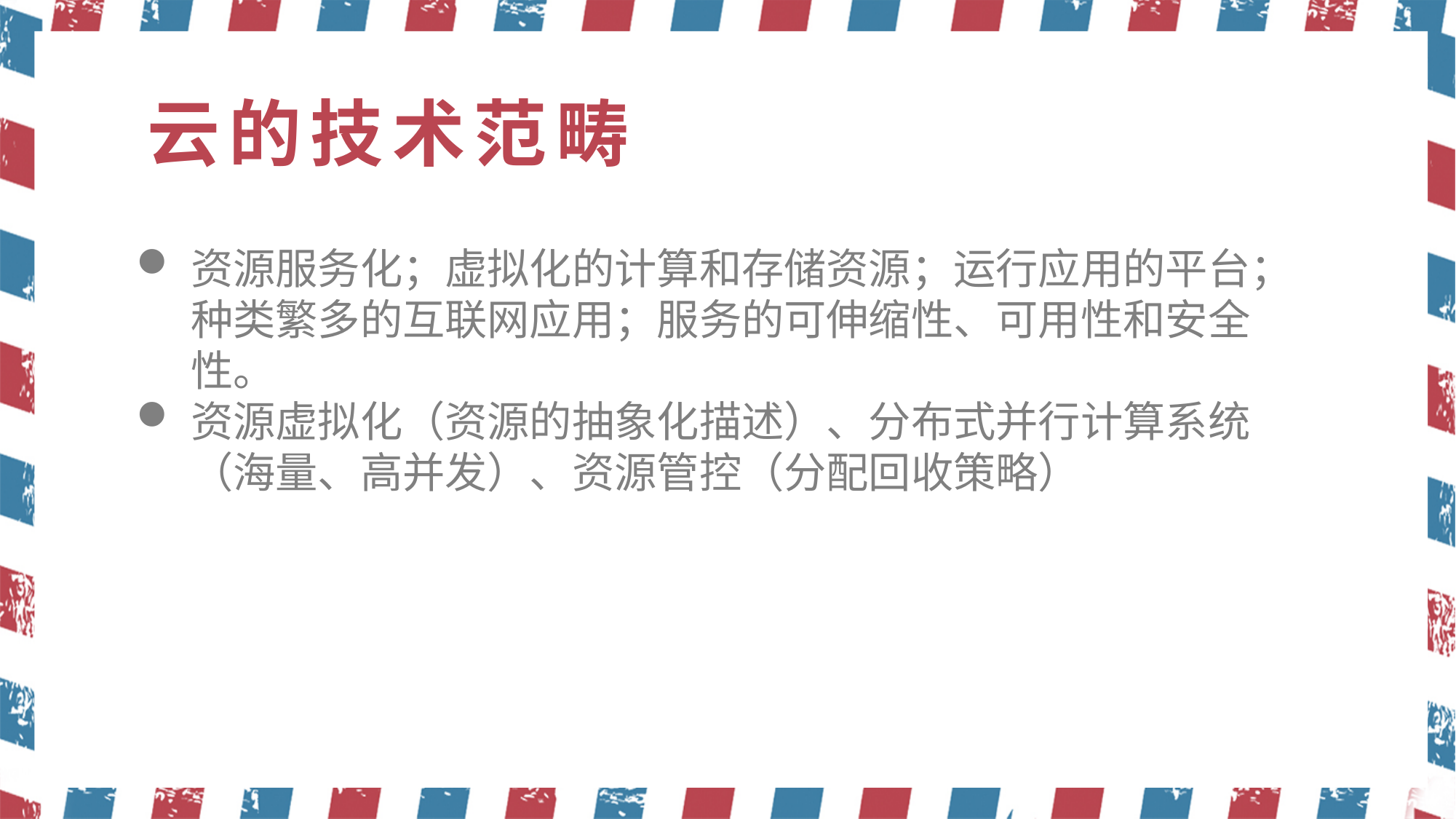

云的技术范畴
资源服务化；虚拟化的计算和存储资源；运行应用的平台；种类繁多的互联网应用；服务的可伸缩性、可用性和安全性。
资源虚拟化（资源的抽象化描述）、分布式并行计算系统（海量、高并发）、资源管控（分配回收策略）